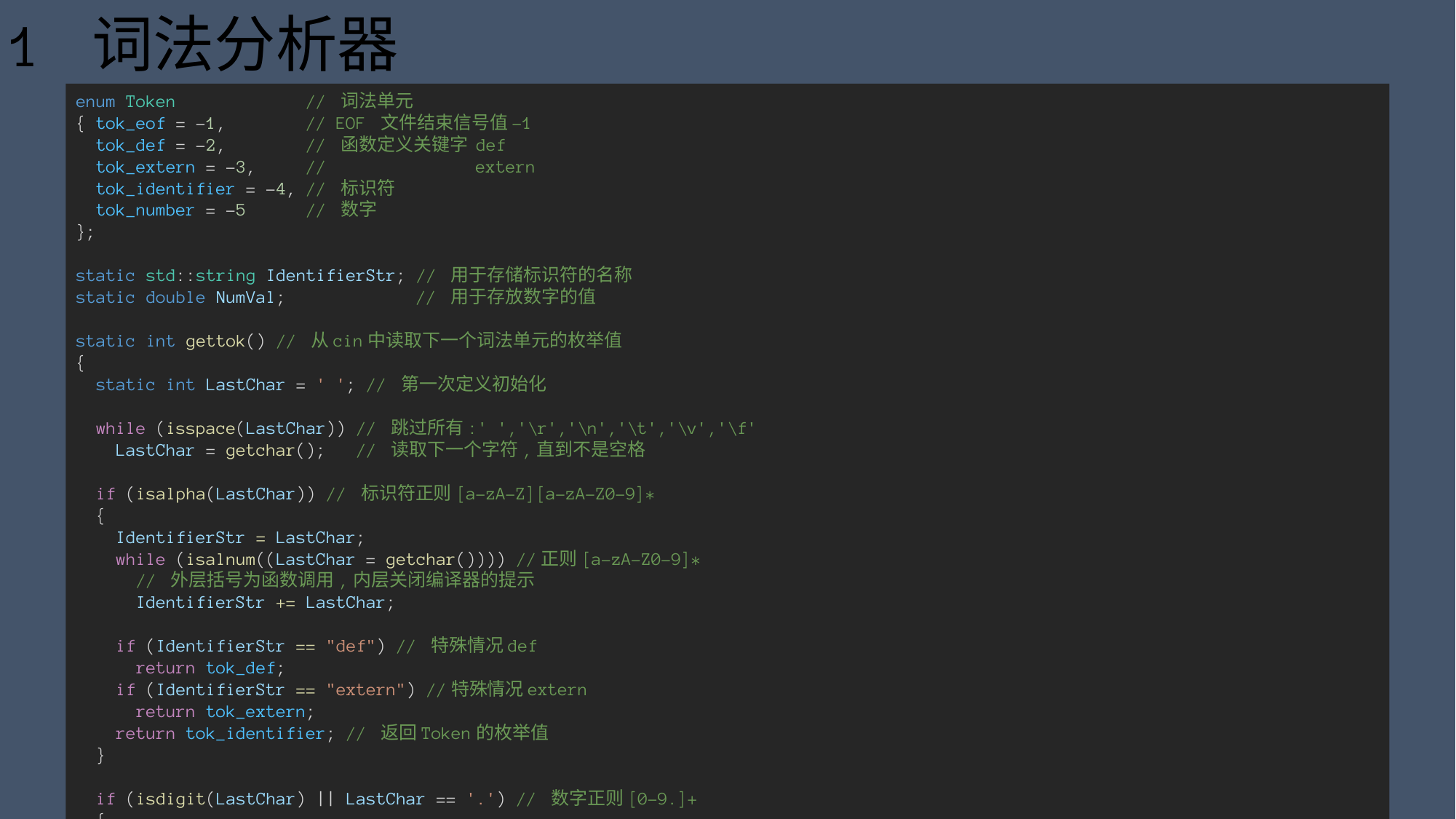

# 1 词法分析器
enum Token             // 词法单元
{ tok_eof = -1,        // EOF 文件结束信号值-1
  tok_def = -2,        // 函数定义关键字 def
  tok_extern = -3,     //               extern
  tok_identifier = -4, // 标识符
  tok_number = -5      // 数字
};
static std::string IdentifierStr; // 用于存储标识符的名称
static double NumVal;             // 用于存放数字的值
static int gettok() // 从cin中读取下一个词法单元的枚举值
{
  static int LastChar = ' '; // 第一次定义初始化
  while (isspace(LastChar)) // 跳过所有:' ','\r','\n','\t','\v','\f'
    LastChar = getchar();   // 读取下一个字符,直到不是空格
  if (isalpha(LastChar)) // 标识符正则[a-zA-Z][a-zA-Z0-9]*
  {
    IdentifierStr = LastChar;
    while (isalnum((LastChar = getchar()))) //正则[a-zA-Z0-9]*
      // 外层括号为函数调用,内层关闭编译器的提示
      IdentifierStr += LastChar;
    if (IdentifierStr == "def") // 特殊情况def
      return tok_def;
    if (IdentifierStr == "extern") //特殊情况extern
      return tok_extern;
    return tok_identifier; // 返回Token的枚举值
  }
  if (isdigit(LastChar) || LastChar == '.') // 数字正则[0-9.]+
  {
    std::string NumStr; // 存储数字值的string形式
    do {
      NumStr += LastChar;
      LastChar = getchar();
    } while (isdigit(LastChar) || LastChar == '.'); //[0-9.],无法处理多个小数点
    NumVal = strtod(NumStr.c_str(), nullptr);
    // string转为double, c_str()为const char*,
    // 第二个指针可以指定为下一次的起始值
    return tok_number;
  }
  if (LastChar == '#') //注释
  {
    do
      LastChar = getchar();
    while (LastChar != EOF && LastChar != '\n' && LastChar != '\r');
    if (LastChar != EOF) // 如果没有到结尾,就读取下一个Token
      return gettok();
  }
  if (LastChar == EOF) // 到EOF,结束函数
    return tok_eof;
  int ThisChar = LastChar; // 其他情况,直接返回ASCII值,如运算符+-*/
  LastChar = getchar();    // 为下一次运行提供初始值
  return ThisChar;         // 返回ASCII值
}